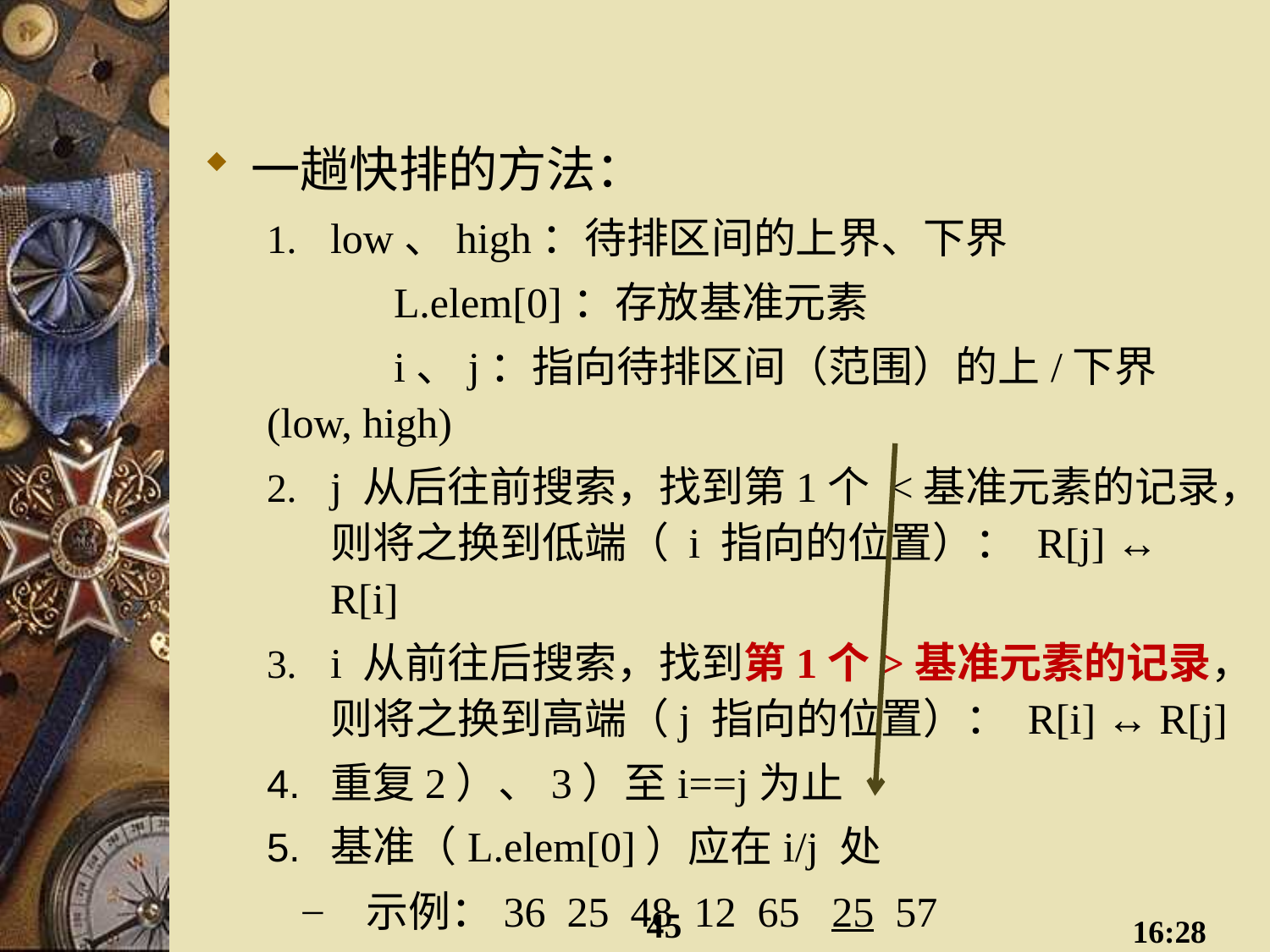

#
一趟快排的方法：
low、high：待排区间的上界、下界
	L.elem[0]：存放基准元素
		i、j：指向待排区间（范围）的上/下界(low, high)
j 从后往前搜索，找到第1个 <基准元素的记录，则将之换到低端（ i 指向的位置）： R[j] ↔ R[i]
i 从前往后搜索，找到第1个>基准元素的记录，则将之换到高端（j 指向的位置）： R[i] ↔ R[j]
重复2）、3）至i==j为止
基准（L.elem[0]）应在i/j 处
示例：36  25  48  12  65   25  57
一趟快排后：{25  25  12 }  36  { 65  48  57}